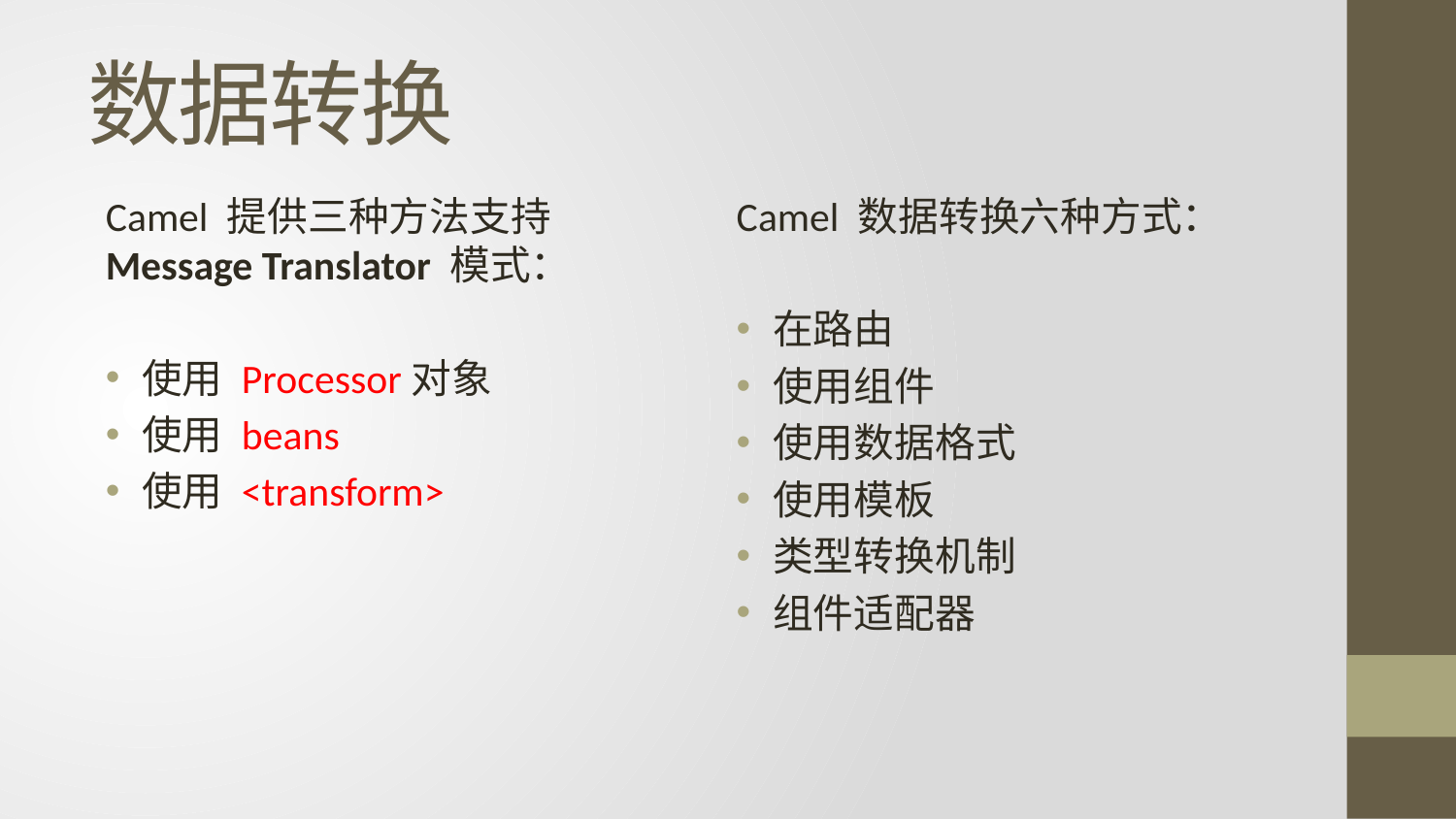

# 数据转换
Camel 提供三种方法支持Message Translator 模式：

使用 Processor对象
使用 beans
使用 <transform>
Camel 数据转换六种方式：

在路由
使用组件
使用数据格式
使用模板
类型转换机制
组件适配器